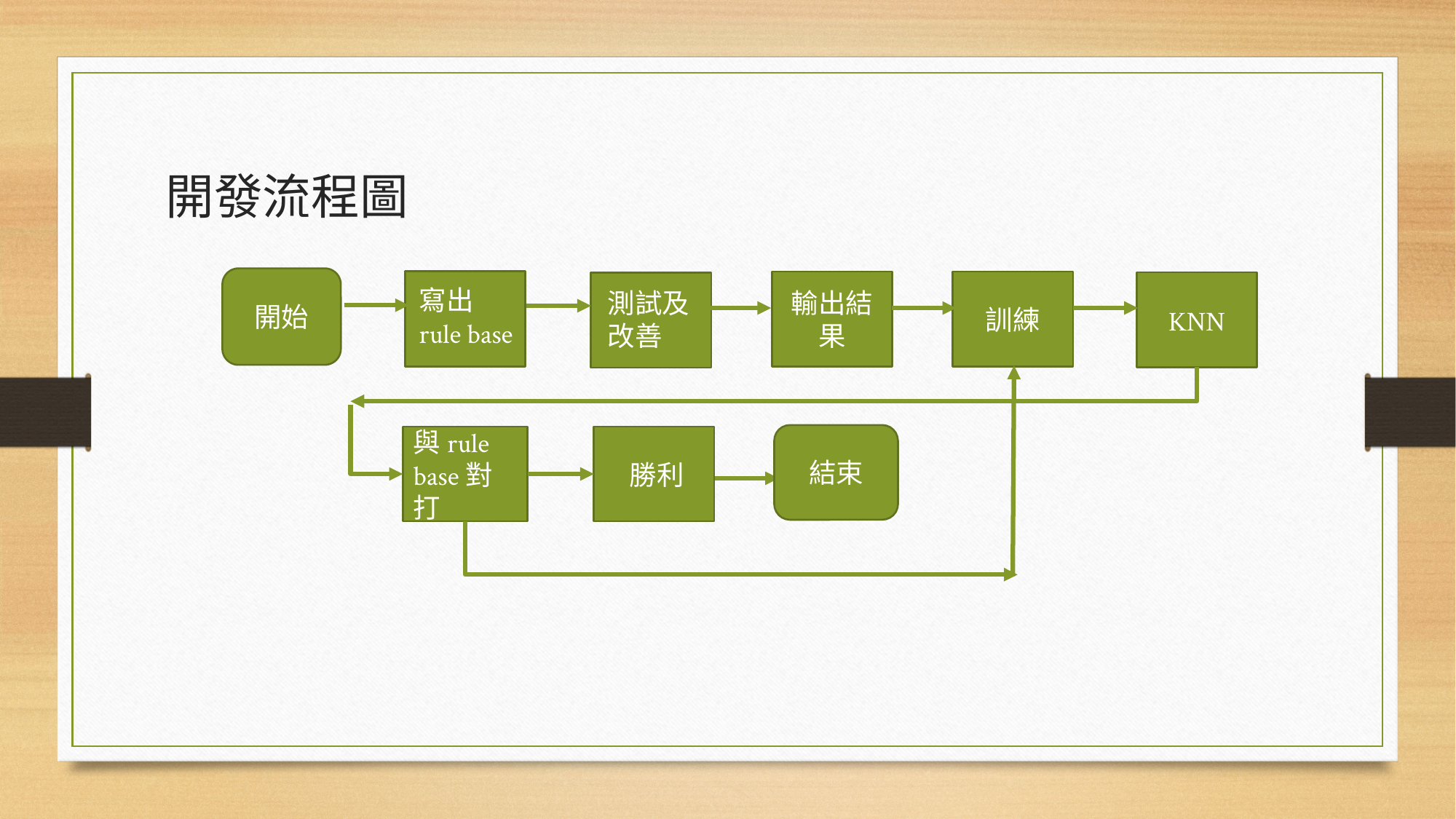

# 開發流程圖
開始

訓練
輸出結果
KNN

寫出
rule base
測試及
改善
結束
與rule base對打
   勝利